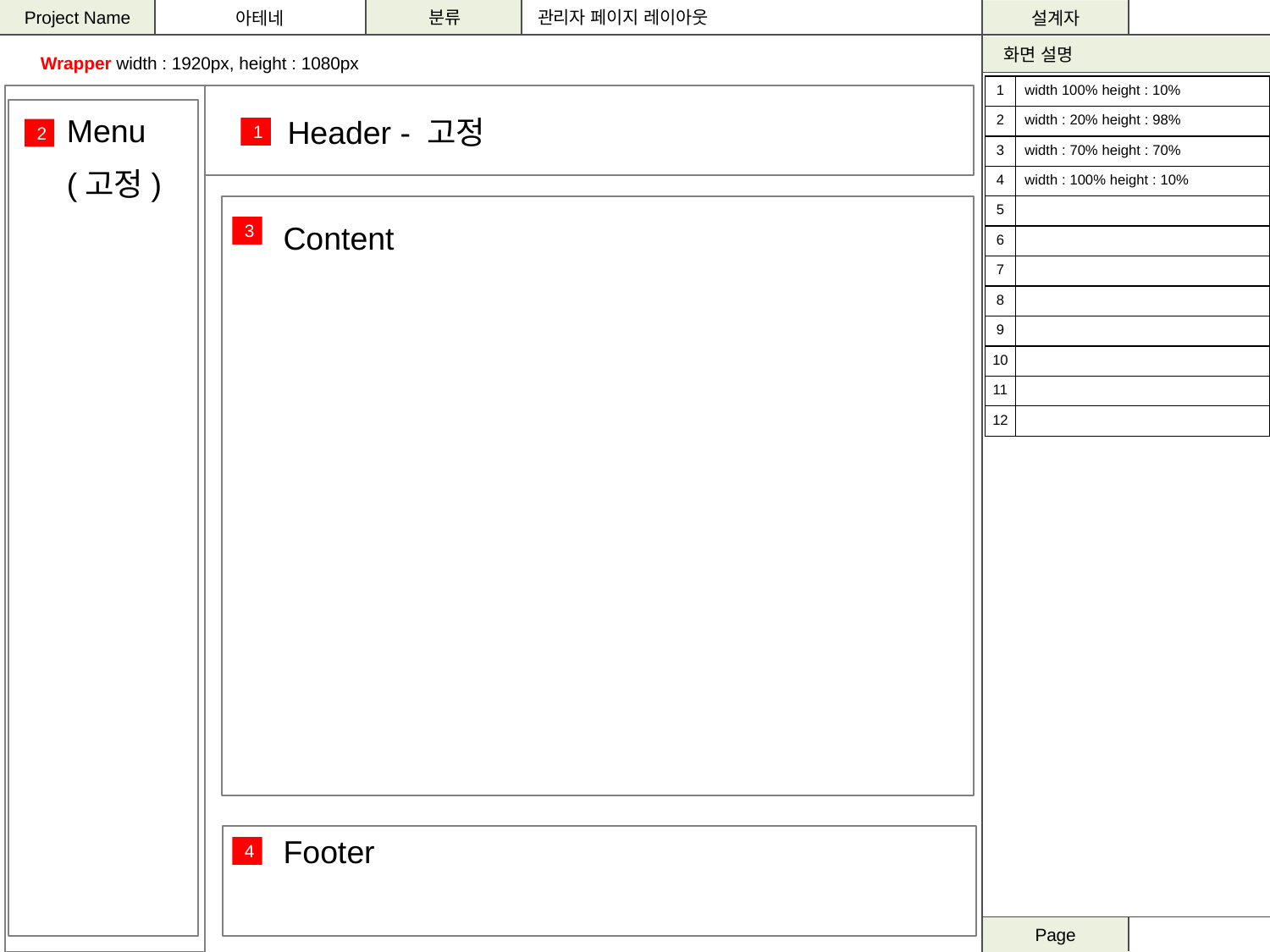

관리자 페이지 레이아웃
Wrapper width : 1920px, height : 1080px
| 1 | width 100% height : 10% |
| --- | --- |
| 2 | width : 20% height : 98% |
| 3 | width : 70% height : 70% |
| 4 | width : 100% height : 10% |
| 5 |  |
| 6 |  |
| 7 |  |
| 8 |  |
| 9 |  |
| 10 |  |
| 11 |  |
| 12 |  |

Menu
(고정)
Header - 고정
1
2

Content
3

Footer
4